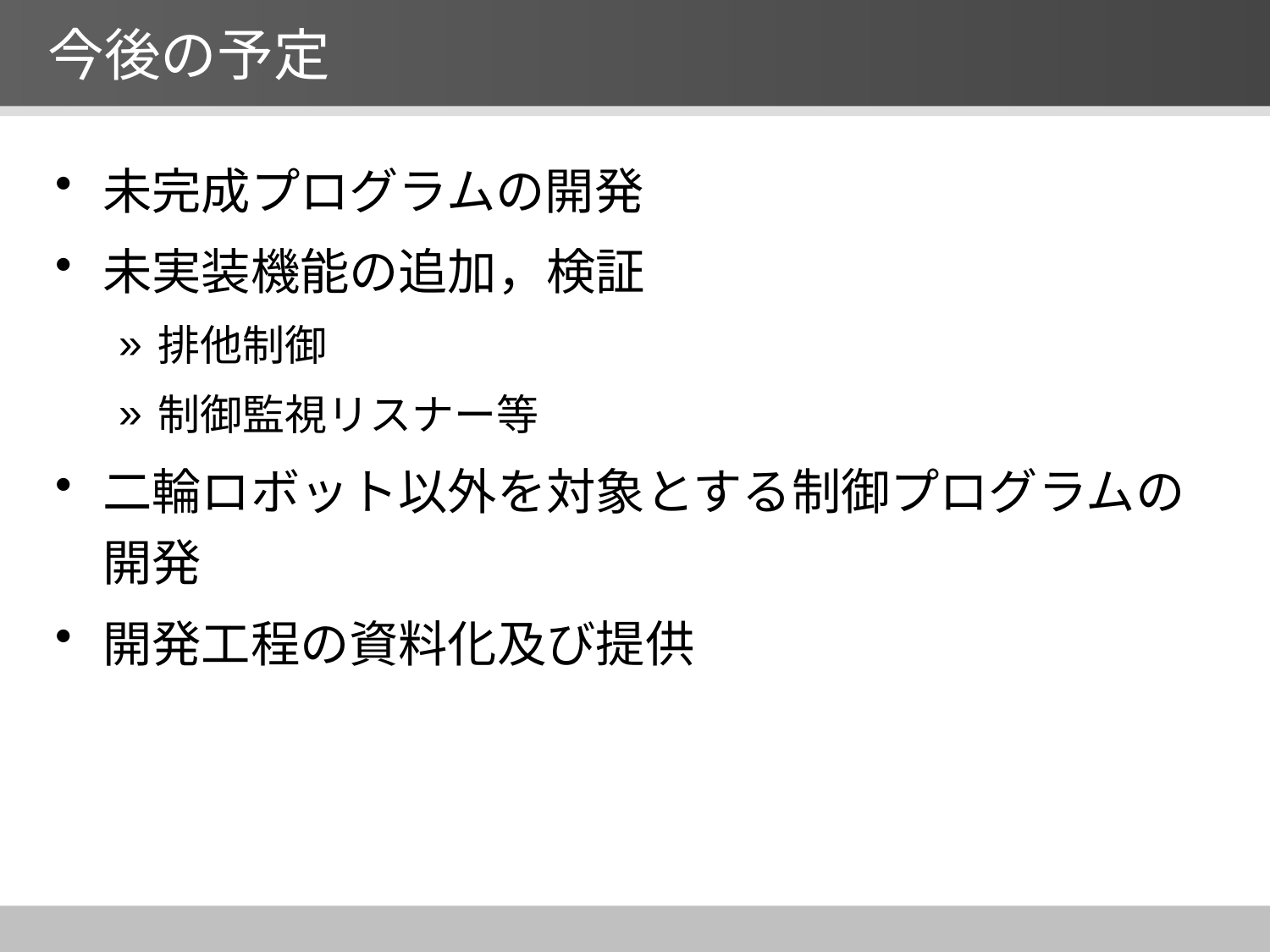

# 今後の予定
未完成プログラムの開発
未実装機能の追加，検証
排他制御
制御監視リスナー等
二輪ロボット以外を対象とする制御プログラムの開発
開発工程の資料化及び提供